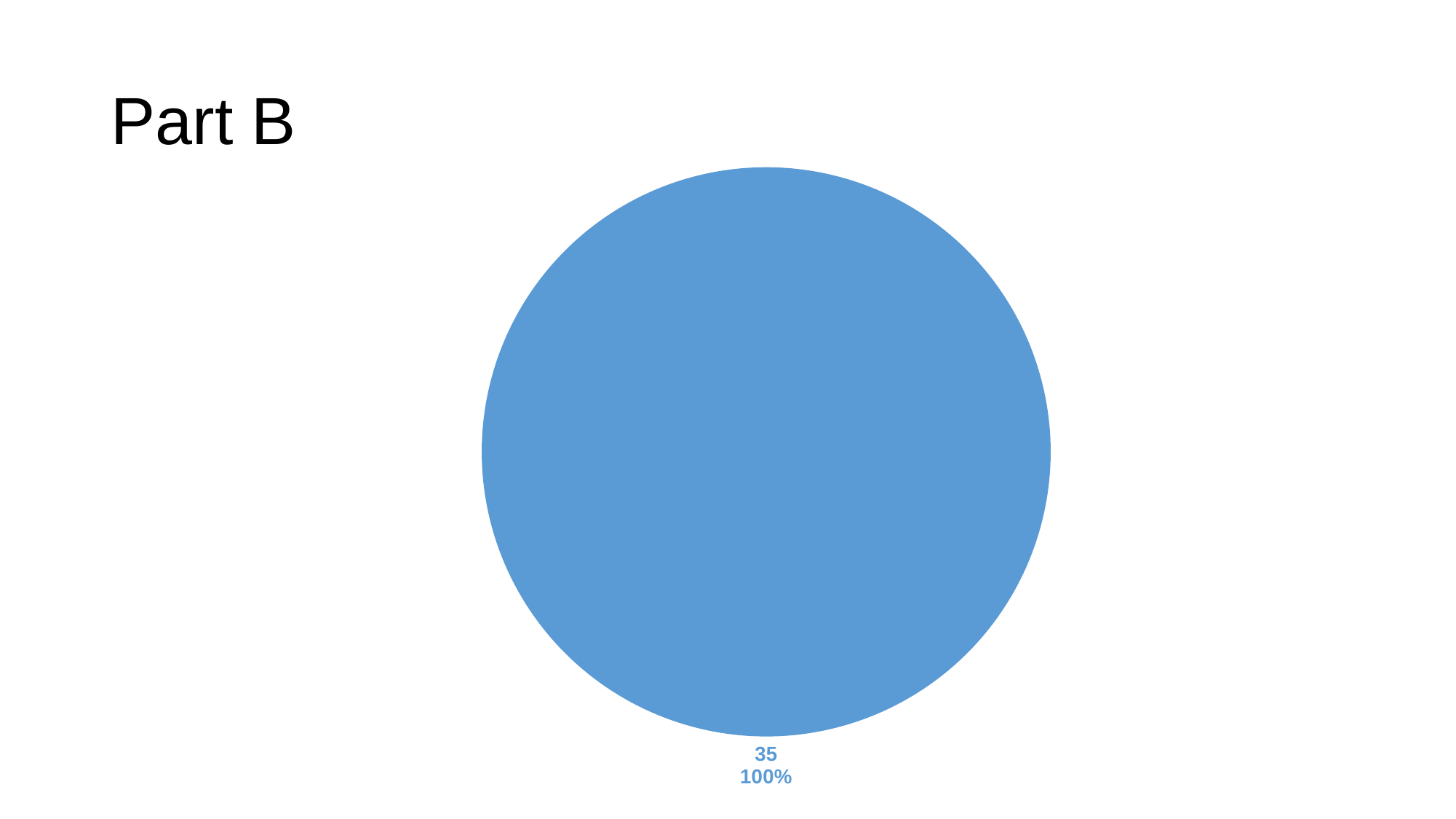

# Part B

### Chart

| Category | 列1 |
|---|---|
| 35 | 23.0 |
| 0 | None |
|  | None |
|  | None |